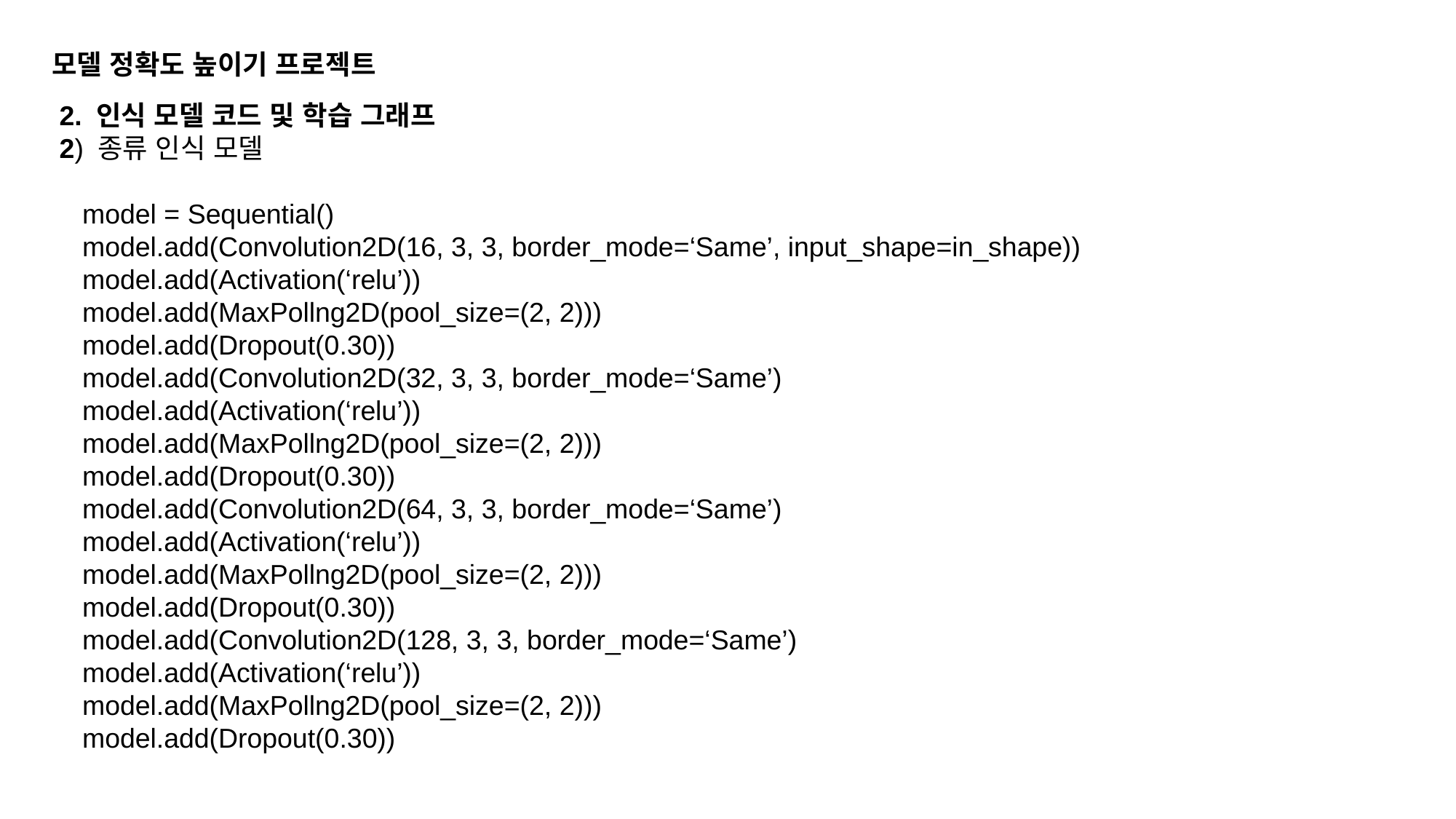

모델 정확도 높이기 프로젝트
 2. 인식 모델 코드 및 학습 그래프
 2) 종류 인식 모델

    model = Sequential()
    model.add(Convolution2D(16, 3, 3, border_mode=‘Same’, input_shape=in_shape))
    model.add(Activation(‘relu’))
    model.add(MaxPollng2D(pool_size=(2, 2)))
    model.add(Dropout(0.30))
    model.add(Convolution2D(32, 3, 3, border_mode=‘Same’)
    model.add(Activation(‘relu’))
    model.add(MaxPollng2D(pool_size=(2, 2)))
    model.add(Dropout(0.30))
    model.add(Convolution2D(64, 3, 3, border_mode=‘Same’)
    model.add(Activation(‘relu’))
    model.add(MaxPollng2D(pool_size=(2, 2)))
    model.add(Dropout(0.30))
    model.add(Convolution2D(128, 3, 3, border_mode=‘Same’)
    model.add(Activation(‘relu’))
    model.add(MaxPollng2D(pool_size=(2, 2)))
    model.add(Dropout(0.30))